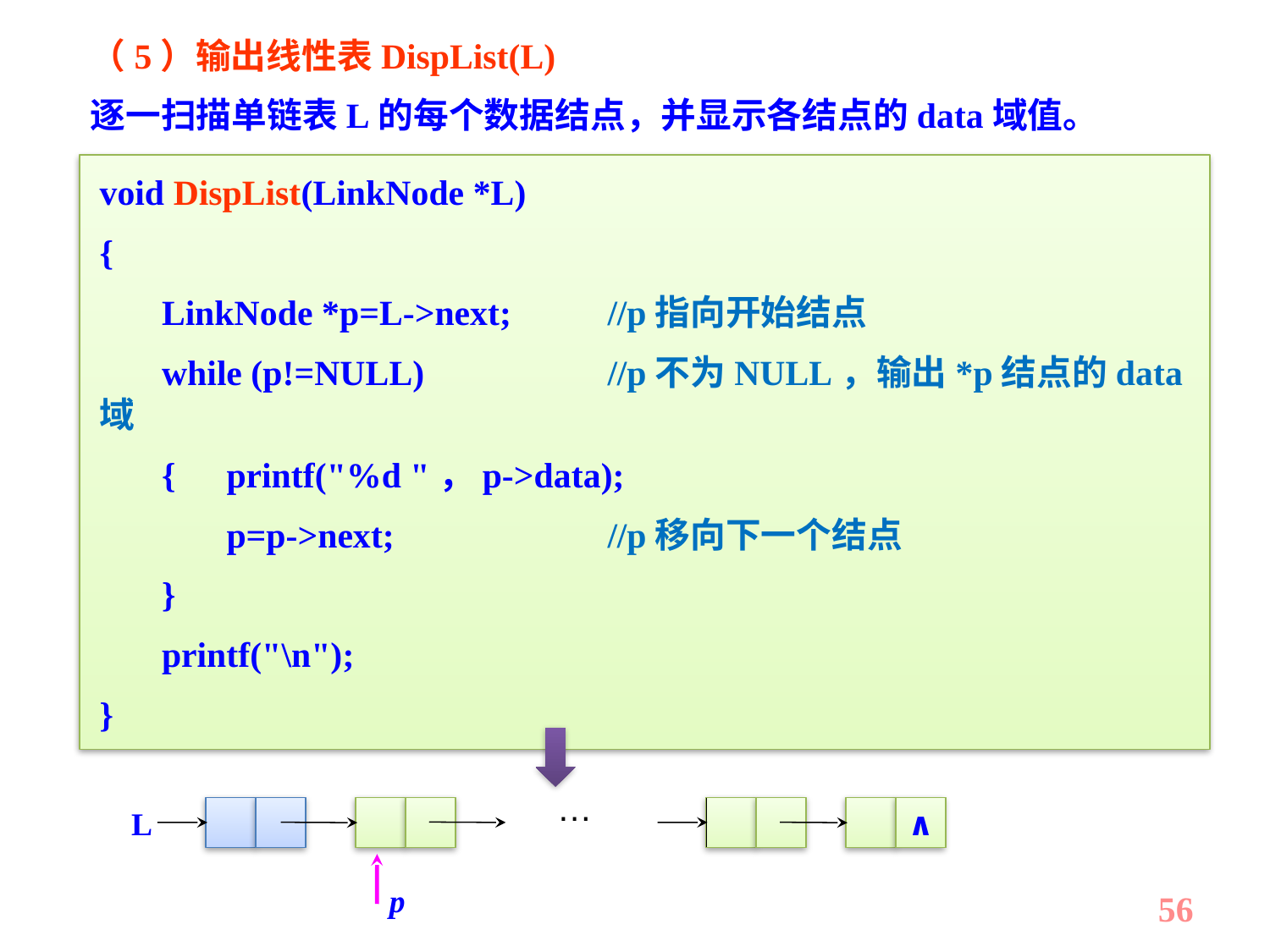

（5）输出线性表DispList(L)
      逐一扫描单链表L的每个数据结点，并显示各结点的data域值。
void DispList(LinkNode *L)
{
       LinkNode *p=L->next;	//p指向开始结点
       while (p!=NULL)		//p不为NULL，输出*p结点的data域
       {	printf("%d "，p->data);
	p=p->next;		//p移向下一个结点
       }
       printf("\n");
}

…
L

∧

p
56